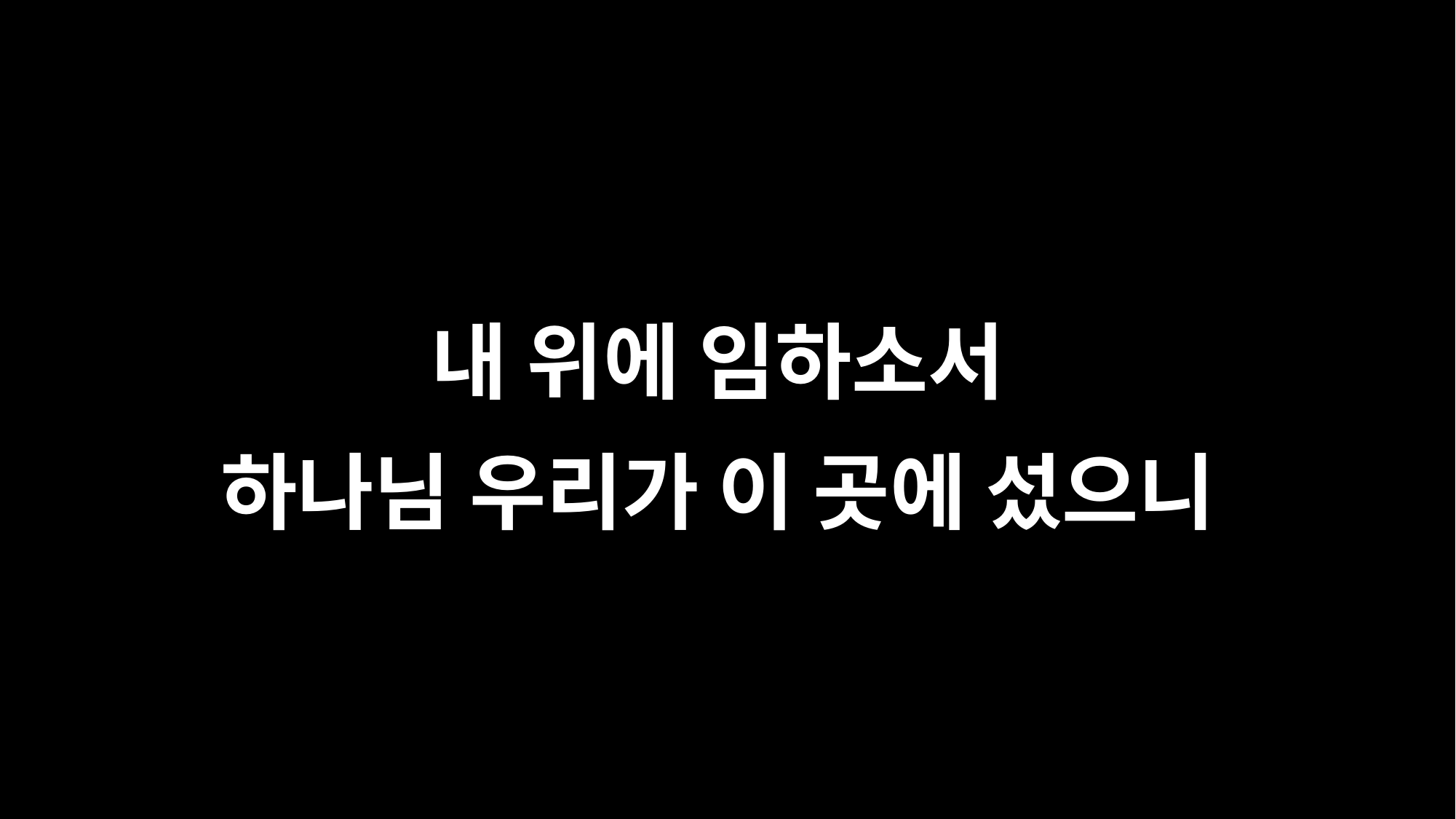

내 위에 임하소서
하나님 우리가 이 곳에 섰으니